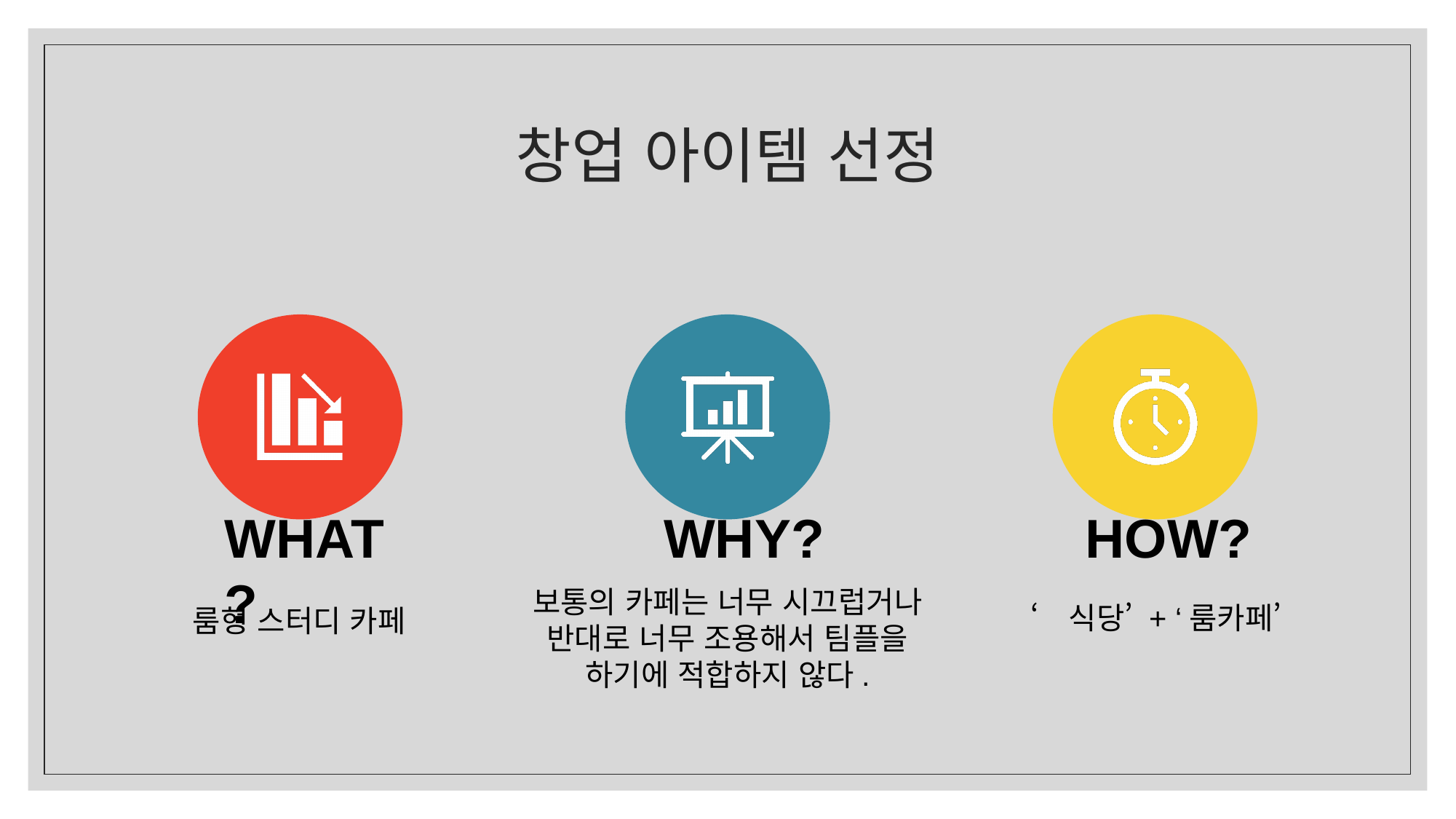

# 창업 아이템 선정
룸형 스터디 카페
보통의 카페는 너무 시끄럽거나 반대로 너무 조용해서 팀플을 하기에 적합하지 않다.
‘식당’ + ‘룸카페’
WHY?
HOW?
WHAT?